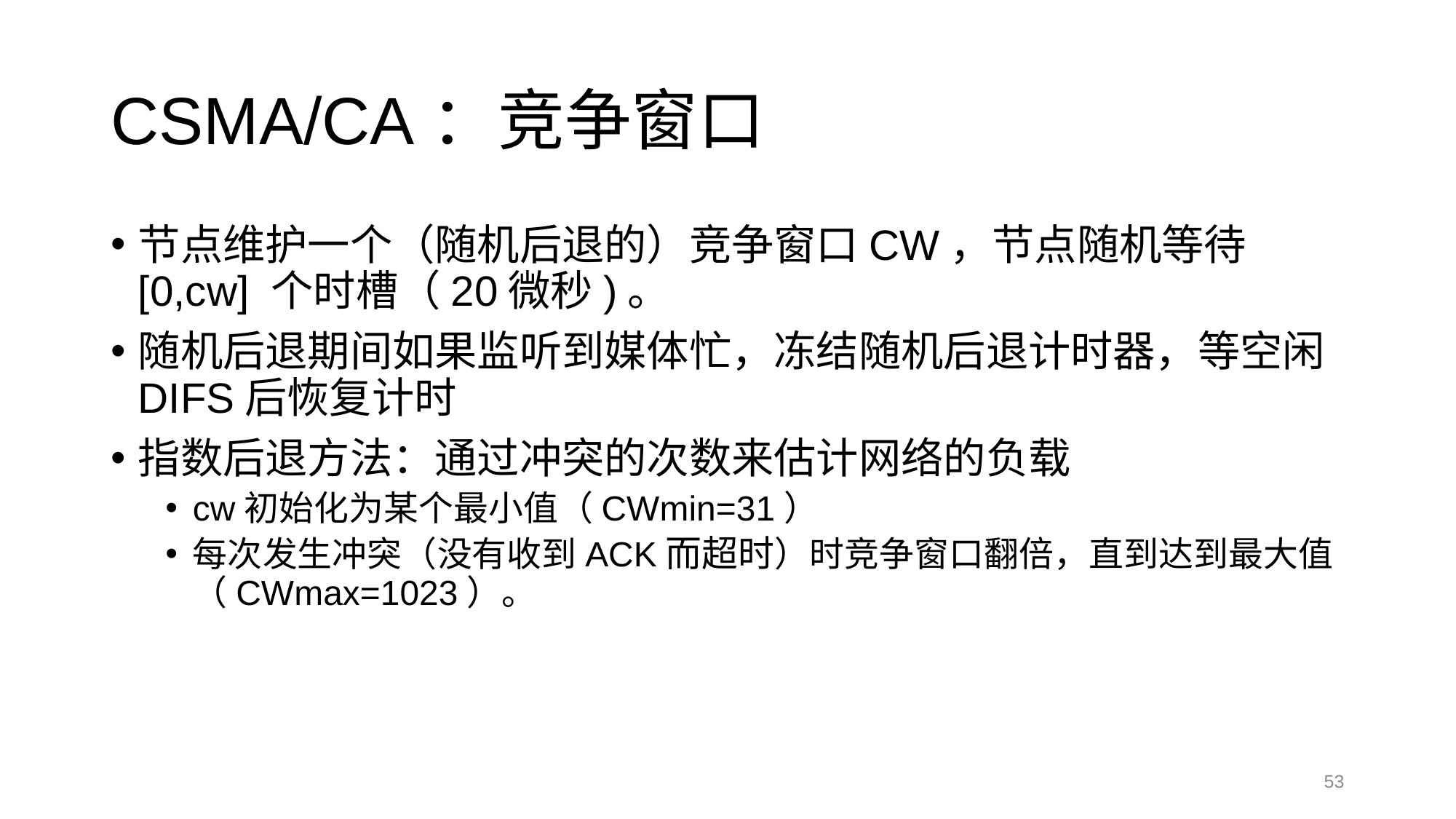

# CSMA/CA：竞争窗口
节点维护一个（随机后退的）竞争窗口CW，节点随机等待[0,cw] 个时槽（20微秒)。
随机后退期间如果监听到媒体忙，冻结随机后退计时器，等空闲DIFS后恢复计时
指数后退方法：通过冲突的次数来估计网络的负载
cw初始化为某个最小值（CWmin=31）
每次发生冲突（没有收到ACK而超时）时竞争窗口翻倍，直到达到最大值（CWmax=1023）。

53